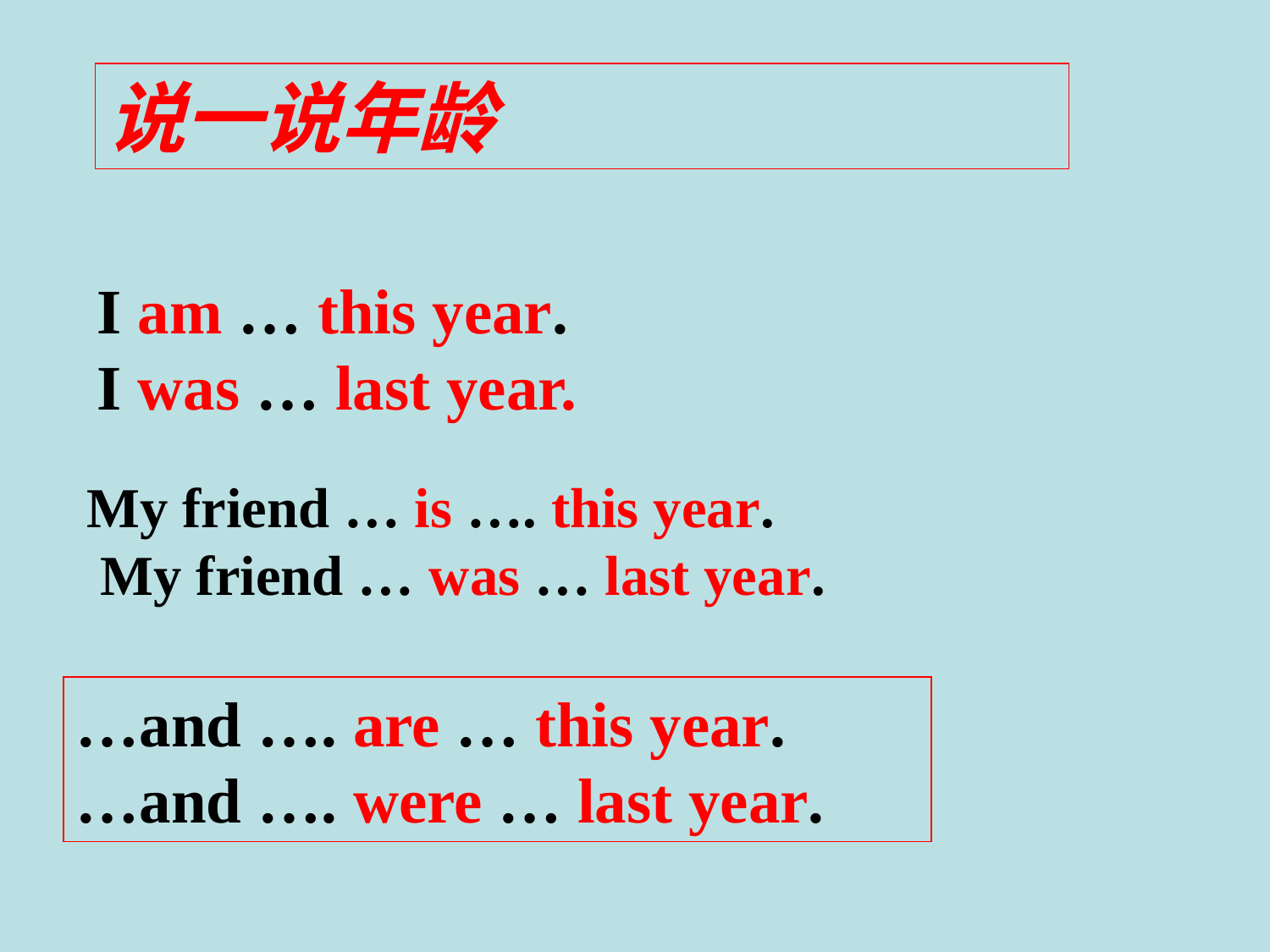

说一说年龄
I am … this year.
I was … last year.

My friend … is …. this year.
 My friend … was … last year.
…and …. are … this year.
…and …. were … last year.